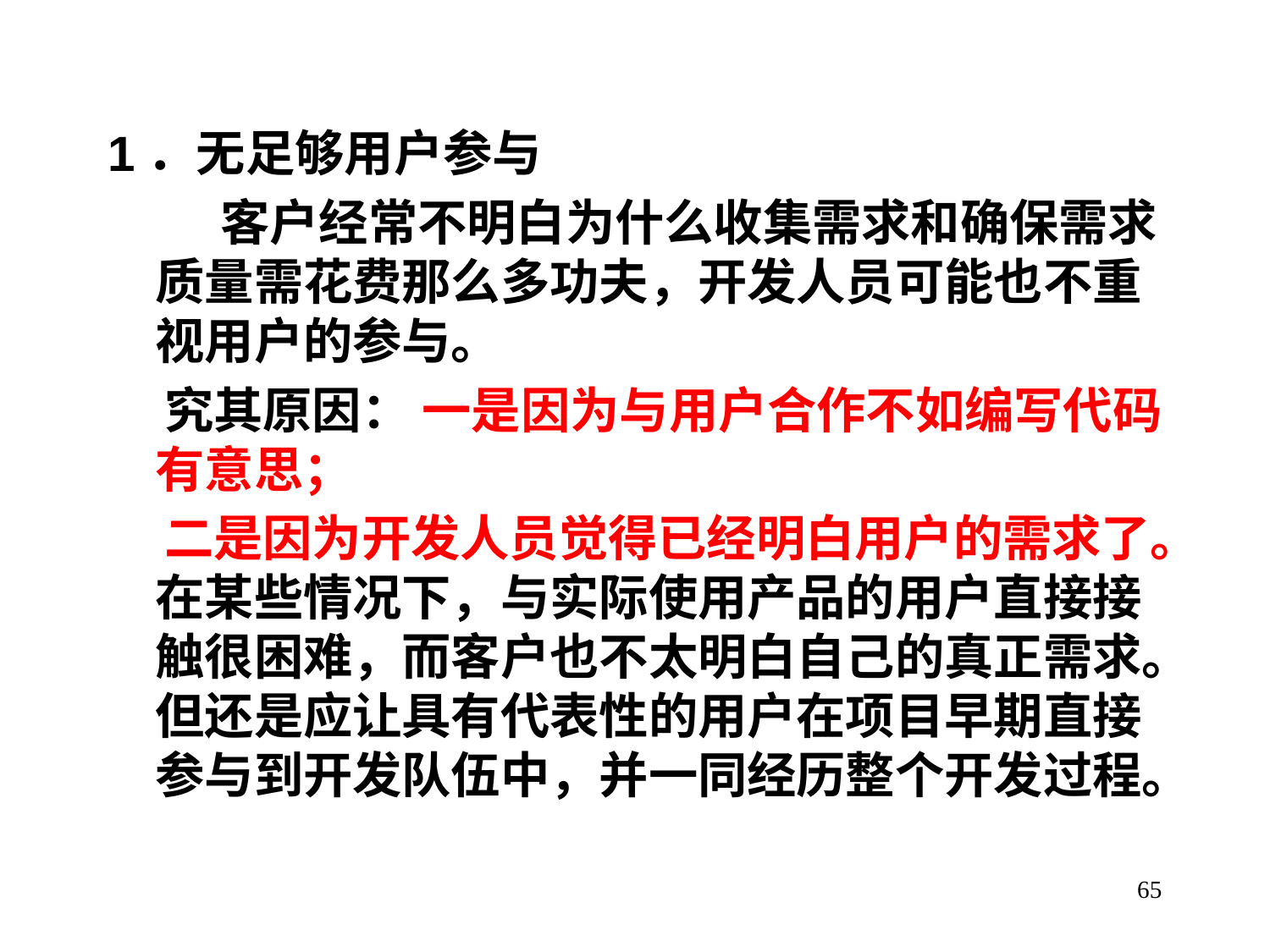

# 1．无足够用户参与
         客户经常不明白为什么收集需求和确保需求质量需花费那么多功夫，开发人员可能也不重视用户的参与。
    究其原因： 一是因为与用户合作不如编写代码有意思；
    二是因为开发人员觉得已经明白用户的需求了。在某些情况下，与实际使用产品的用户直接接触很困难，而客户也不太明白自己的真正需求。但还是应让具有代表性的用户在项目早期直接参与到开发队伍中，并一同经历整个开发过程。

65